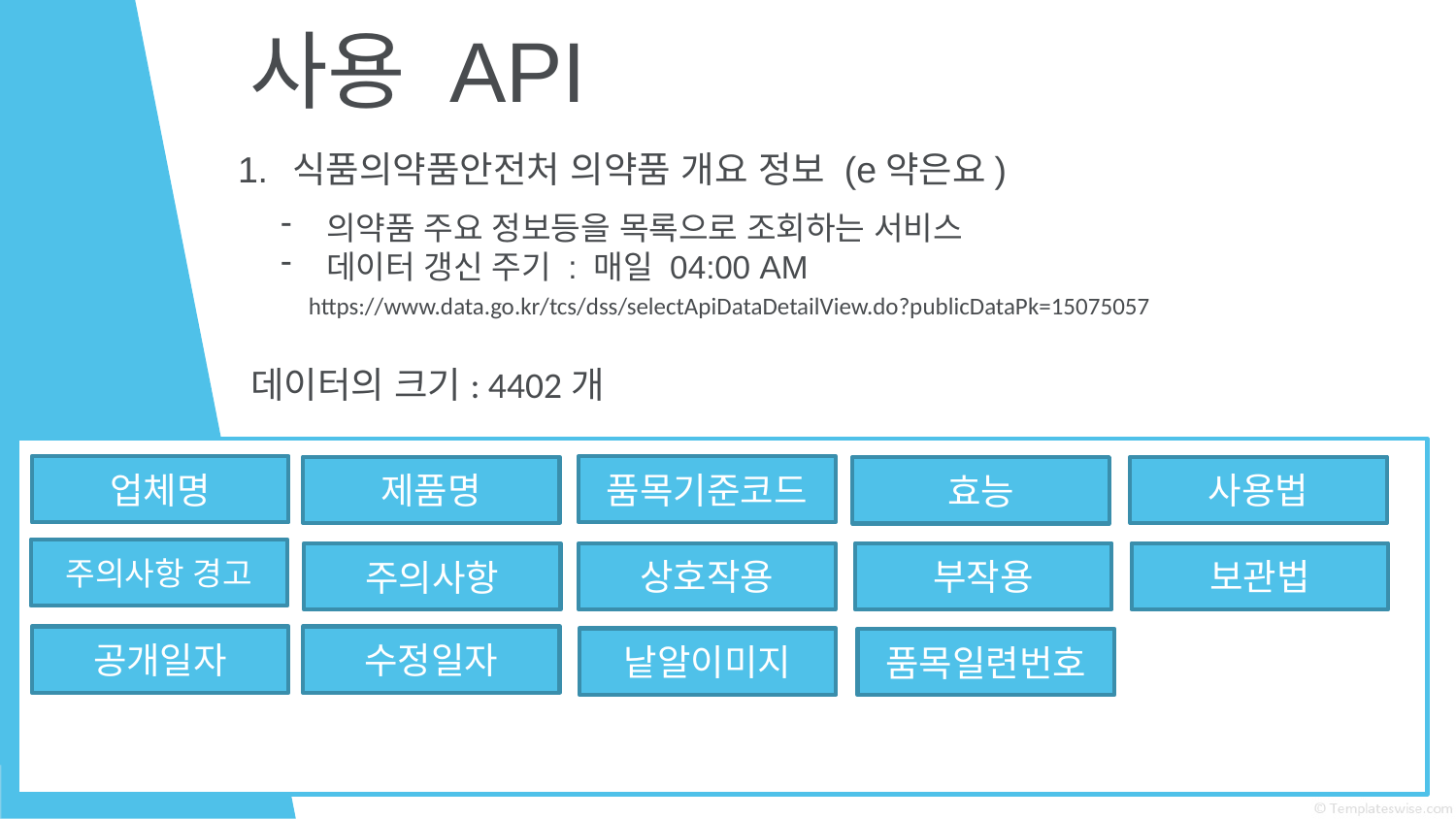

# 사용 API
식품의약품안전처 의약품 개요 정보 (e약은요)

의약품 주요 정보등을 목록으로 조회하는 서비스
데이터 갱신 주기 : 매일 04:00 AM
https://www.data.go.kr/tcs/dss/selectApiDataDetailView.do?publicDataPk=15075057
데이터의 크기: 4402개

업체명
품목기준코드
제품명
사용법
효능
주의사항 경고
상호작용
부작용
보관법
주의사항
공개일자
수정일자
낱알이미지
품목일련번호